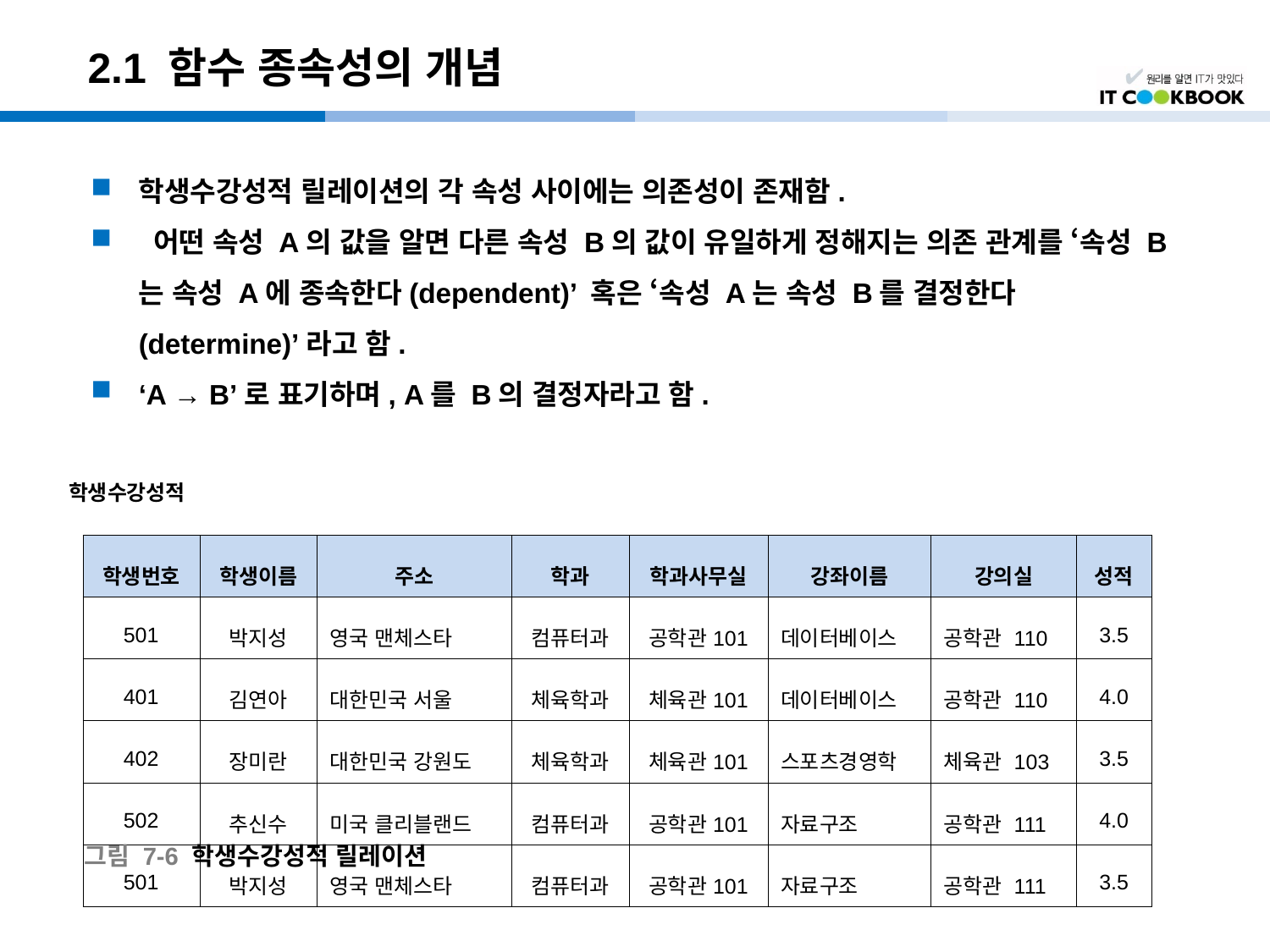

# 2.1 함수 종속성의 개념

학생수강성적 릴레이션의 각 속성 사이에는 의존성이 존재함.
 어떤 속성 A의 값을 알면 다른 속성 B의 값이 유일하게 정해지는 의존 관계를 ‘속성 B는 속성 A에 종속한다(dependent)’ 혹은 ‘속성 A는 속성 B를 결정한다(determine)’라고 함.
‘A → B’로 표기하며, A를 B의 결정자라고 함.

학생수강성적
| 학생번호 | 학생이름 | 주소 | 학과 | 학과사무실 | 강좌이름 | 강의실 | 성적 |
| --- | --- | --- | --- | --- | --- | --- | --- |
| 501 | 박지성 | 영국 맨체스타 | 컴퓨터과 | 공학관101 | 데이터베이스 | 공학관 110 | 3.5 |
| 401 | 김연아 | 대한민국 서울 | 체육학과 | 체육관101 | 데이터베이스 | 공학관 110 | 4.0 |
| 402 | 장미란 | 대한민국 강원도 | 체육학과 | 체육관101 | 스포츠경영학 | 체육관 103 | 3.5 |
| 502 | 추신수 | 미국 클리블랜드 | 컴퓨터과 | 공학관101 | 자료구조 | 공학관 111 | 4.0 |
| 501 | 박지성 | 영국 맨체스타 | 컴퓨터과 | 공학관101 | 자료구조 | 공학관 111 | 3.5 |
그림 7-6 학생수강성적 릴레이션